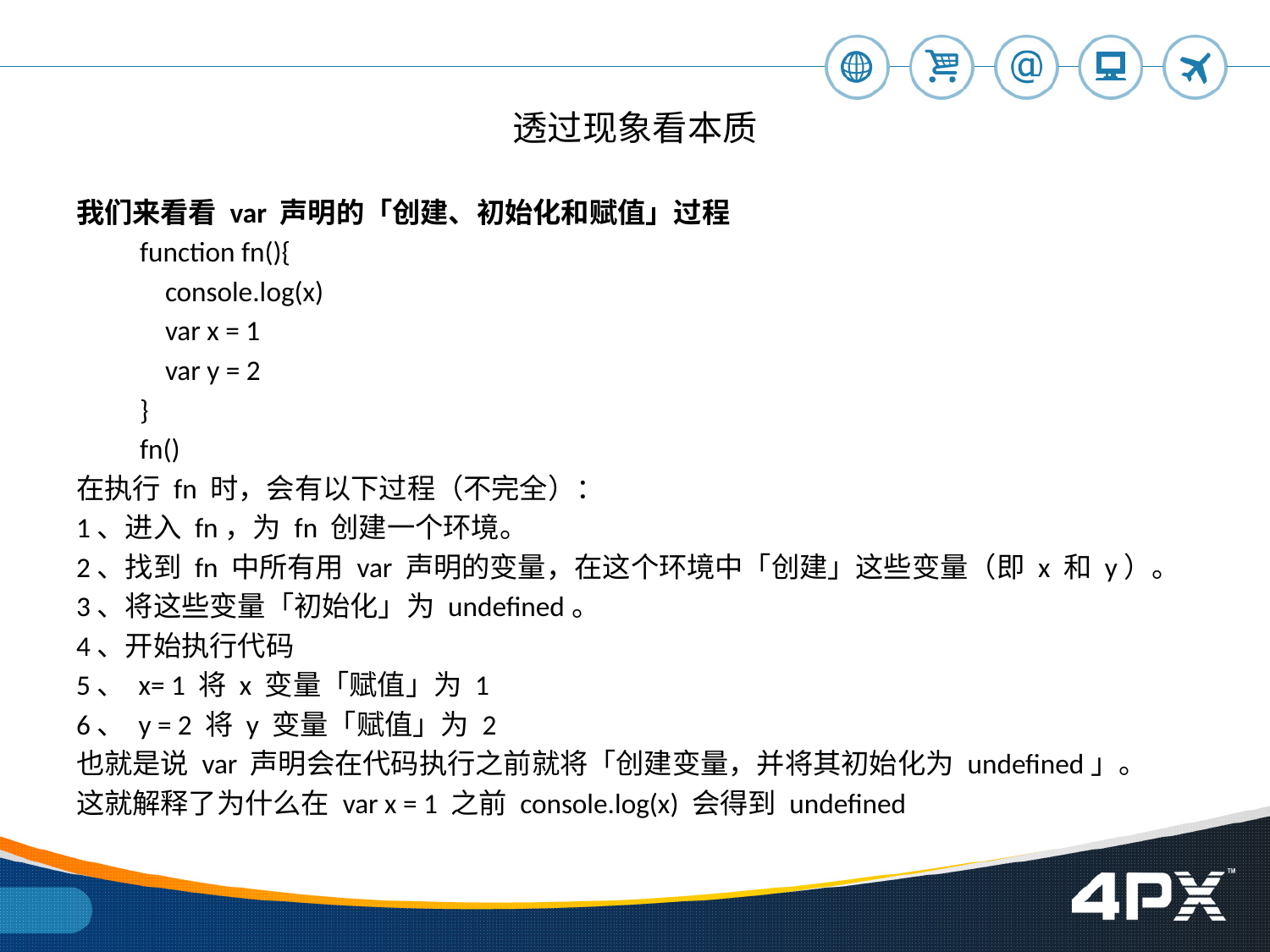

# 透过现象看本质
我们来看看 var 声明的「创建、初始化和赋值」过程
function fn(){
    console.log(x)
    var x = 1
    var y = 2
}
fn()
在执行 fn 时，会有以下过程（不完全）：
1、进入 fn，为 fn 创建一个环境。
2、找到 fn 中所有用 var 声明的变量，在这个环境中「创建」这些变量（即 x 和 y）。
3、将这些变量「初始化」为 undefined。
4、开始执行代码
5、 x= 1 将 x 变量「赋值」为 1
6、 y = 2 将 y 变量「赋值」为 2
也就是说 var 声明会在代码执行之前就将「创建变量，并将其初始化为 undefined」。
这就解释了为什么在 var x = 1 之前 console.log(x) 会得到 undefined